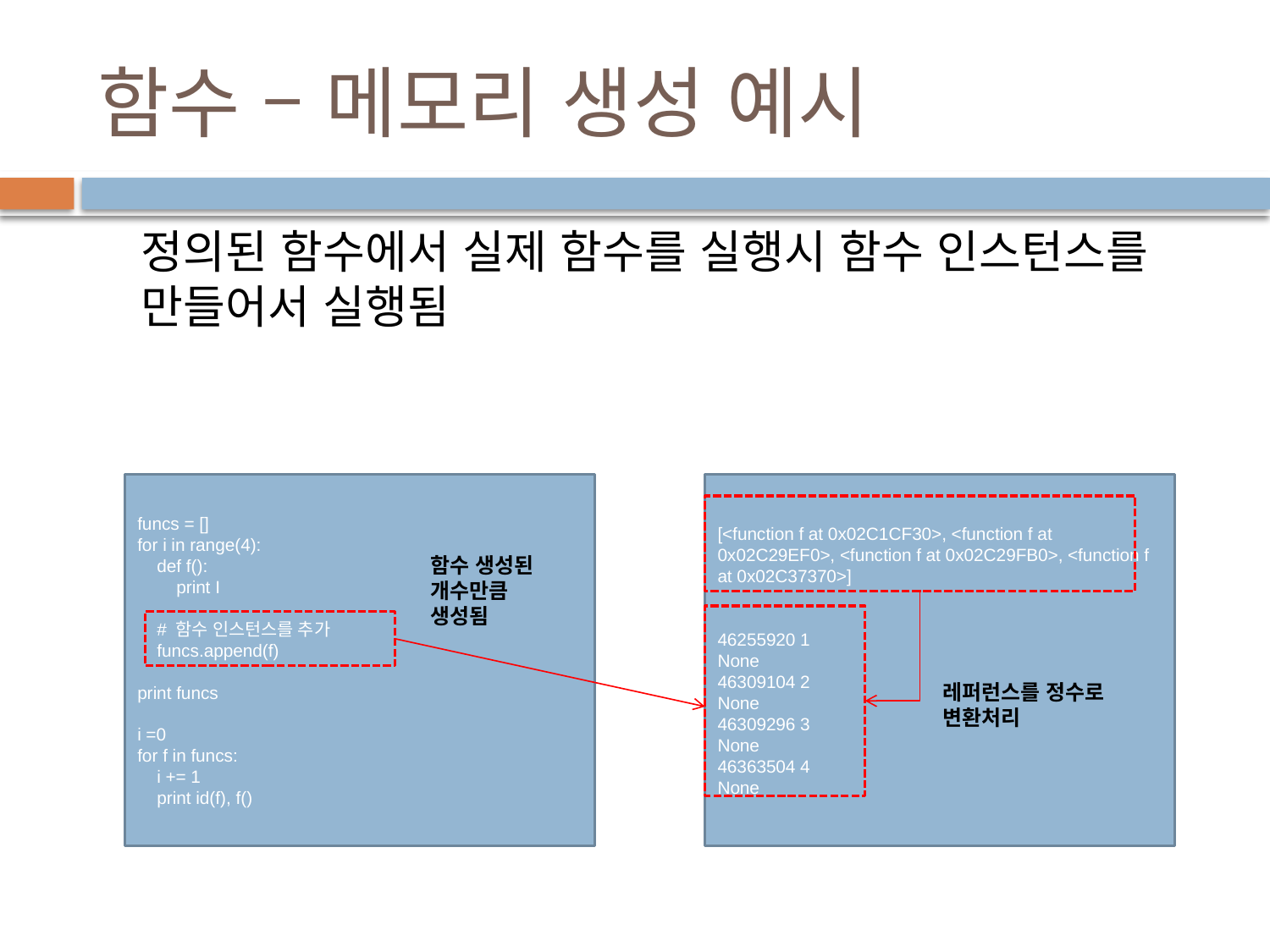

# 함수 – 메모리 생성 예시
정의된 함수에서 실제 함수를 실행시 함수 인스턴스를 만들어서 실행됨
funcs = []
for i in range(4):
    def f():
        print I

    # 함수 인스턴스를 추가
    funcs.append(f)

print funcs

i =0
for f in funcs:
    i += 1
    print id(f), f()
[<function f at 0x02C1CF30>, <function f at 0x02C29EF0>, <function f at 0x02C29FB0>, <function f at 0x02C37370>]

46255920 1
None
46309104 2
None
46309296 3
None
46363504 4
None

함수 생성된
개수만큼
생성됨

레퍼런스를 정수로 변환처리